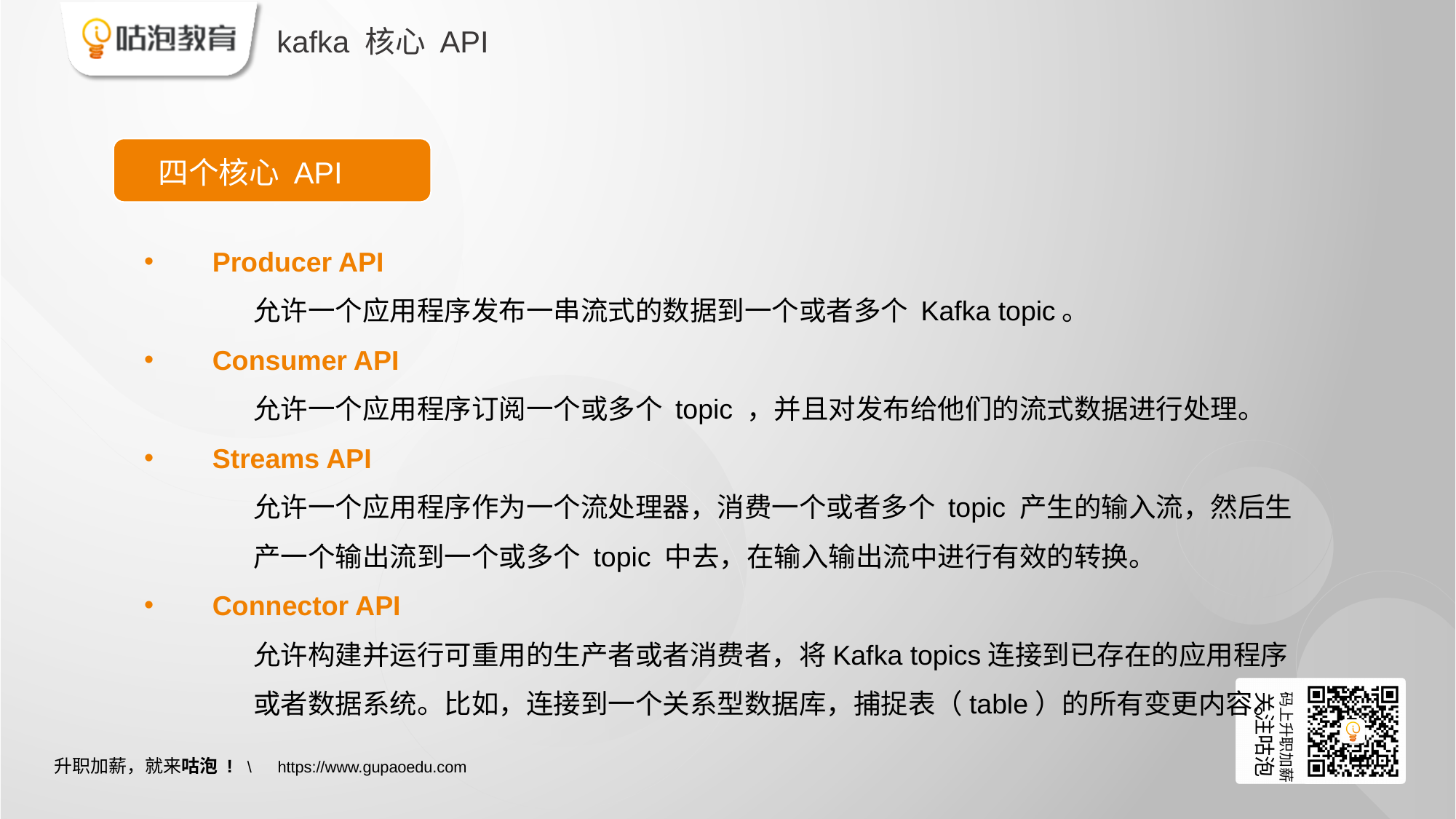

# kafka 核心 API

四个核心 API
Producer API
允许一个应用程序发布一串流式的数据到一个或者多个 Kafka topic。
Consumer API
允许一个应用程序订阅一个或多个 topic ，并且对发布给他们的流式数据进行处理。
Streams API
允许一个应用程序作为一个流处理器，消费一个或者多个 topic 产生的输入流，然后生产一个输出流到一个或多个 topic 中去，在输入输出流中进行有效的转换。
Connector API
允许构建并运行可重用的生产者或者消费者，将Kafka topics连接到已存在的应用程序或者数据系统。比如，连接到一个关系型数据库，捕捉表（table）的所有变更内容。